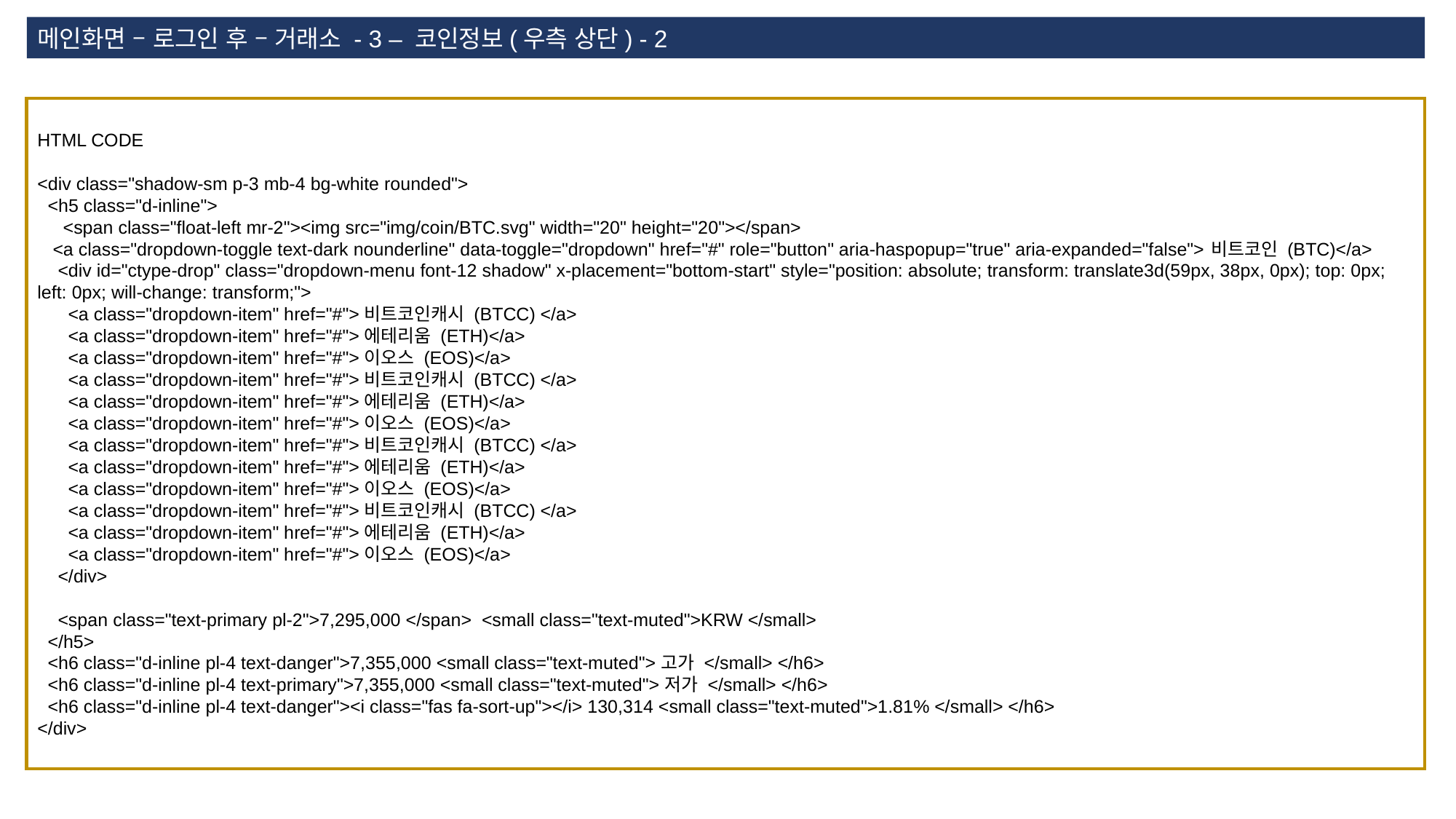

메인화면 – 로그인 후 – 거래소 - 3 – 코인정보(우측 상단) - 2
HTML CODE

<div class="shadow-sm p-3 mb-4 bg-white rounded">
  <h5 class="d-inline">
     <span class="float-left mr-2"><img src="img/coin/BTC.svg" width="20" height="20"></span>
   <a class="dropdown-toggle text-dark nounderline" data-toggle="dropdown" href="#" role="button" aria-haspopup="true" aria-expanded="false">비트코인 (BTC)</a>
    <div id="ctype-drop" class="dropdown-menu font-12 shadow" x-placement="bottom-start" style="position: absolute; transform: translate3d(59px, 38px, 0px); top: 0px; left: 0px; will-change: transform;">
      <a class="dropdown-item" href="#">비트코인캐시 (BTCC) </a>
      <a class="dropdown-item" href="#">에테리움 (ETH)</a>
      <a class="dropdown-item" href="#">이오스 (EOS)</a>
      <a class="dropdown-item" href="#">비트코인캐시 (BTCC) </a>
      <a class="dropdown-item" href="#">에테리움 (ETH)</a>
      <a class="dropdown-item" href="#">이오스 (EOS)</a>
      <a class="dropdown-item" href="#">비트코인캐시 (BTCC) </a>
      <a class="dropdown-item" href="#">에테리움 (ETH)</a>
      <a class="dropdown-item" href="#">이오스 (EOS)</a>
      <a class="dropdown-item" href="#">비트코인캐시 (BTCC) </a>
      <a class="dropdown-item" href="#">에테리움 (ETH)</a>
      <a class="dropdown-item" href="#">이오스 (EOS)</a>
    </div>

    <span class="text-primary pl-2">7,295,000 </span>  <small class="text-muted">KRW </small>
  </h5>
  <h6 class="d-inline pl-4 text-danger">7,355,000 <small class="text-muted">고가 </small> </h6>
  <h6 class="d-inline pl-4 text-primary">7,355,000 <small class="text-muted">저가 </small> </h6>
  <h6 class="d-inline pl-4 text-danger"><i class="fas fa-sort-up"></i> 130,314 <small class="text-muted">1.81% </small> </h6>
</div>